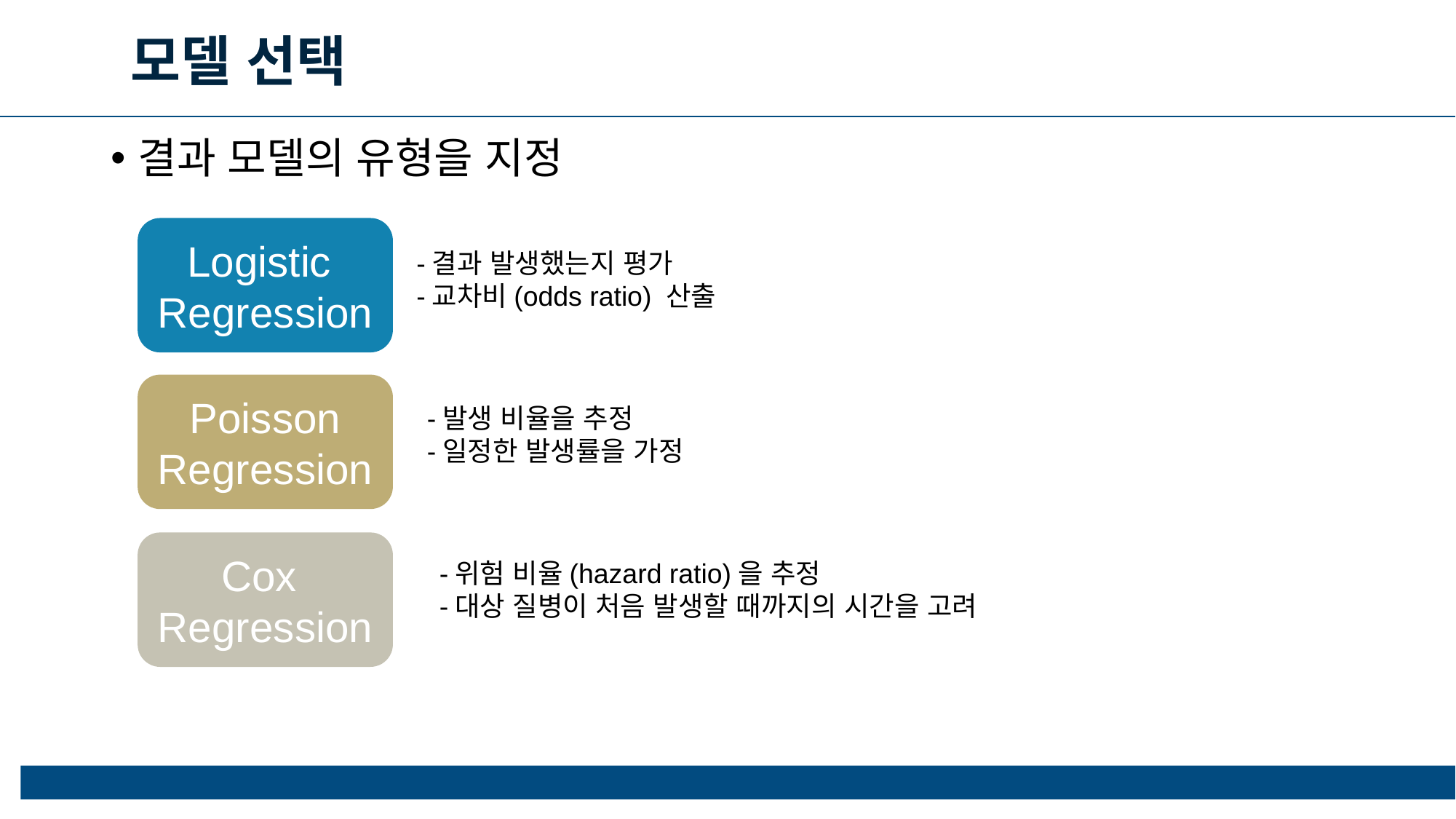

모델 선택
결과 모델의 유형을 지정

Logistic
Regression
-결과 발생했는지 평가
-교차비(odds ratio) 산출
Poisson
Regression
-발생 비율을 추정
-일정한 발생률을 가정
Cox
Regression
-위험 비율(hazard ratio)을 추정
-대상 질병이 처음 발생할 때까지의 시간을 고려
7